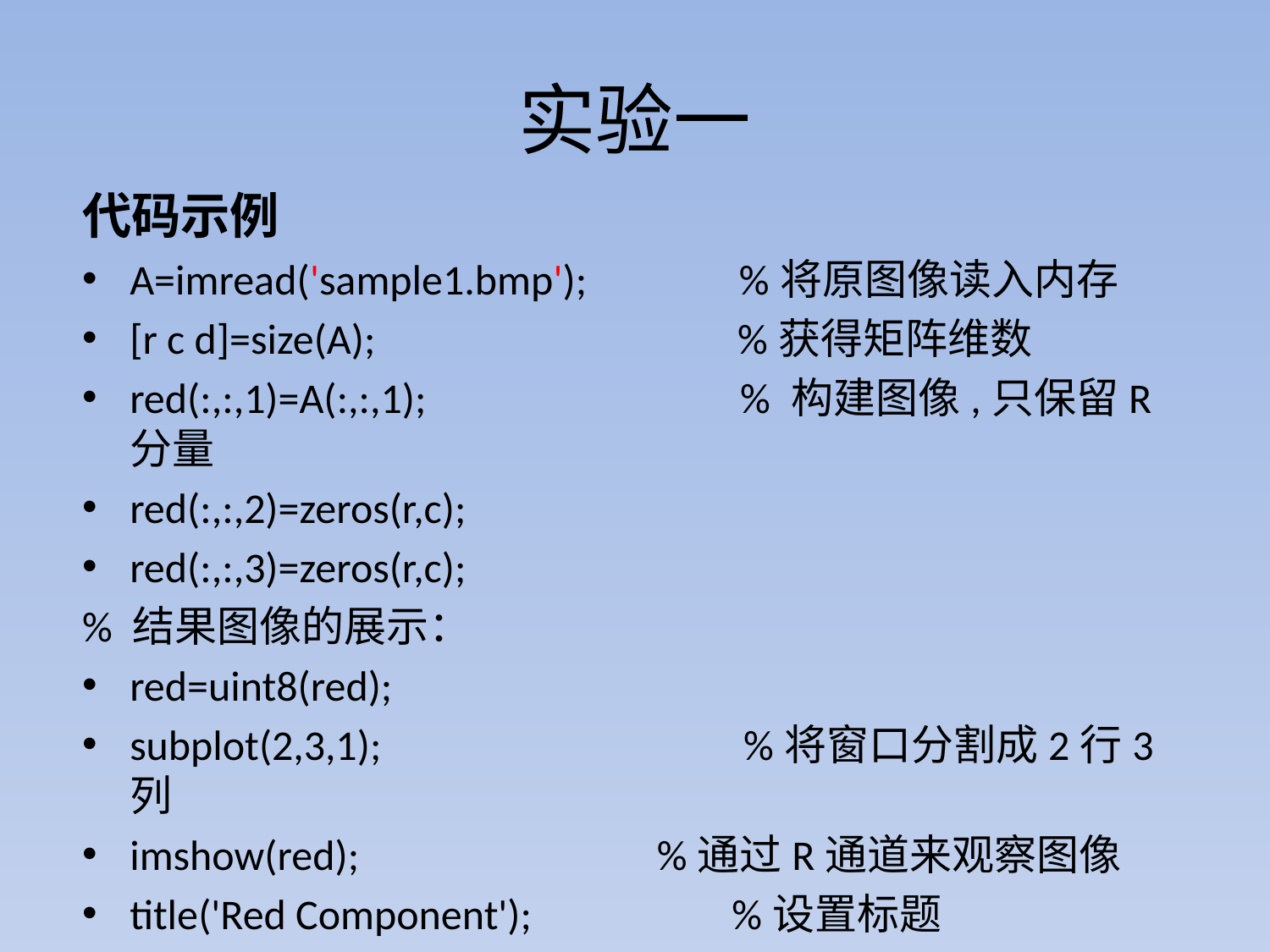

# 实验一
代码示例
A=imread('sample1.bmp');                %将原图像读入内存
[r c d]=size(A);                                      %获得矩阵维数
red(:,:,1)=A(:,:,1);                                 % 构建图像,只保留R分量
red(:,:,2)=zeros(r,c);
red(:,:,3)=zeros(r,c);
% 结果图像的展示：
red=uint8(red);
subplot(2,3,1);                                      %将窗口分割成2行3列
imshow(red); 			  %通过R通道来观察图像
title('Red Component');                     %设置标题